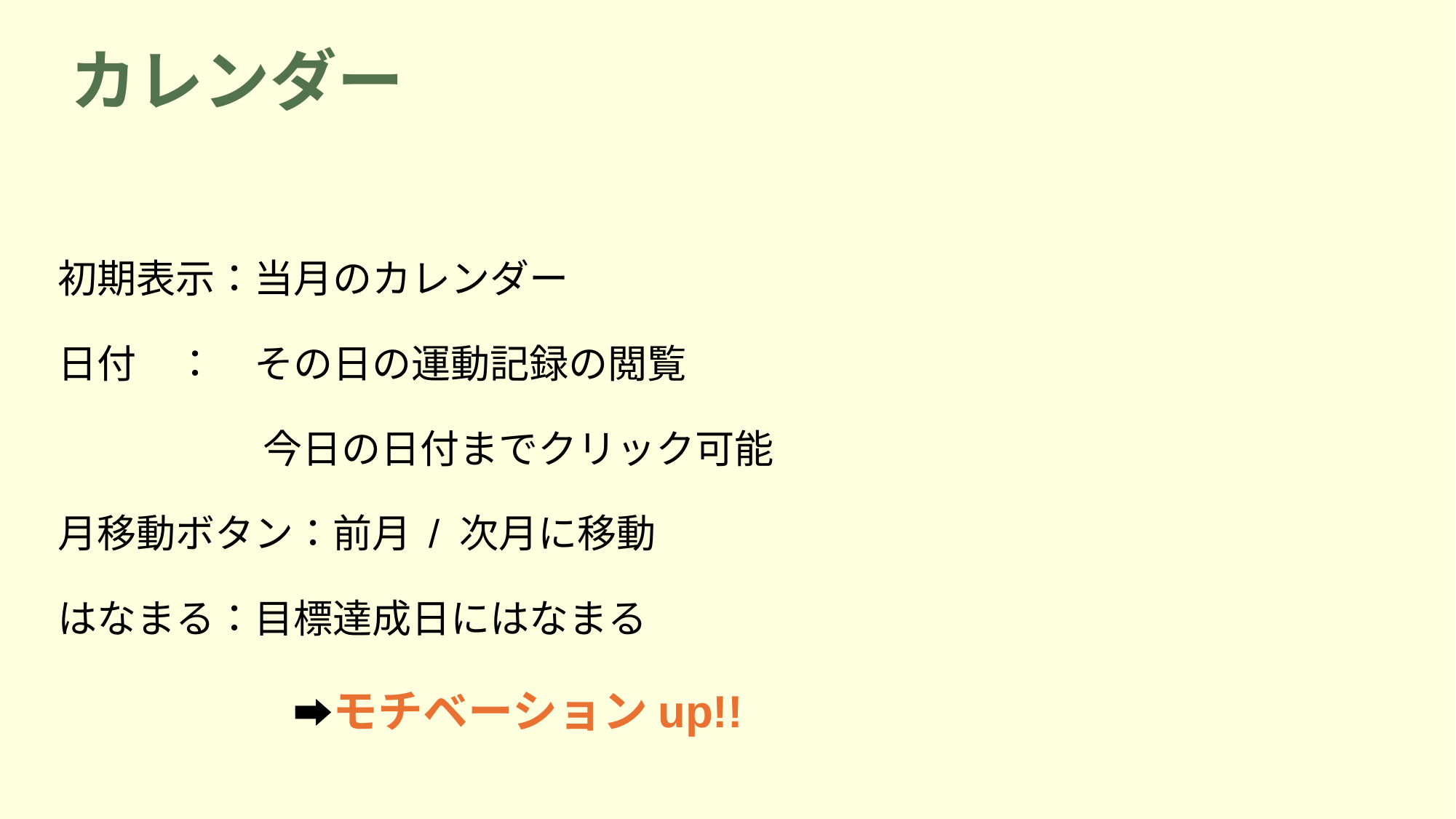

# カレンダー
初期表示：当月のカレンダー
日付　：　その日の運動記録の閲覧
   　　今日の日付までクリック可能
月移動ボタン：前月 / 次月に移動
はなまる：目標達成日にはなまる
　　　　　　➡モチベーションup!!